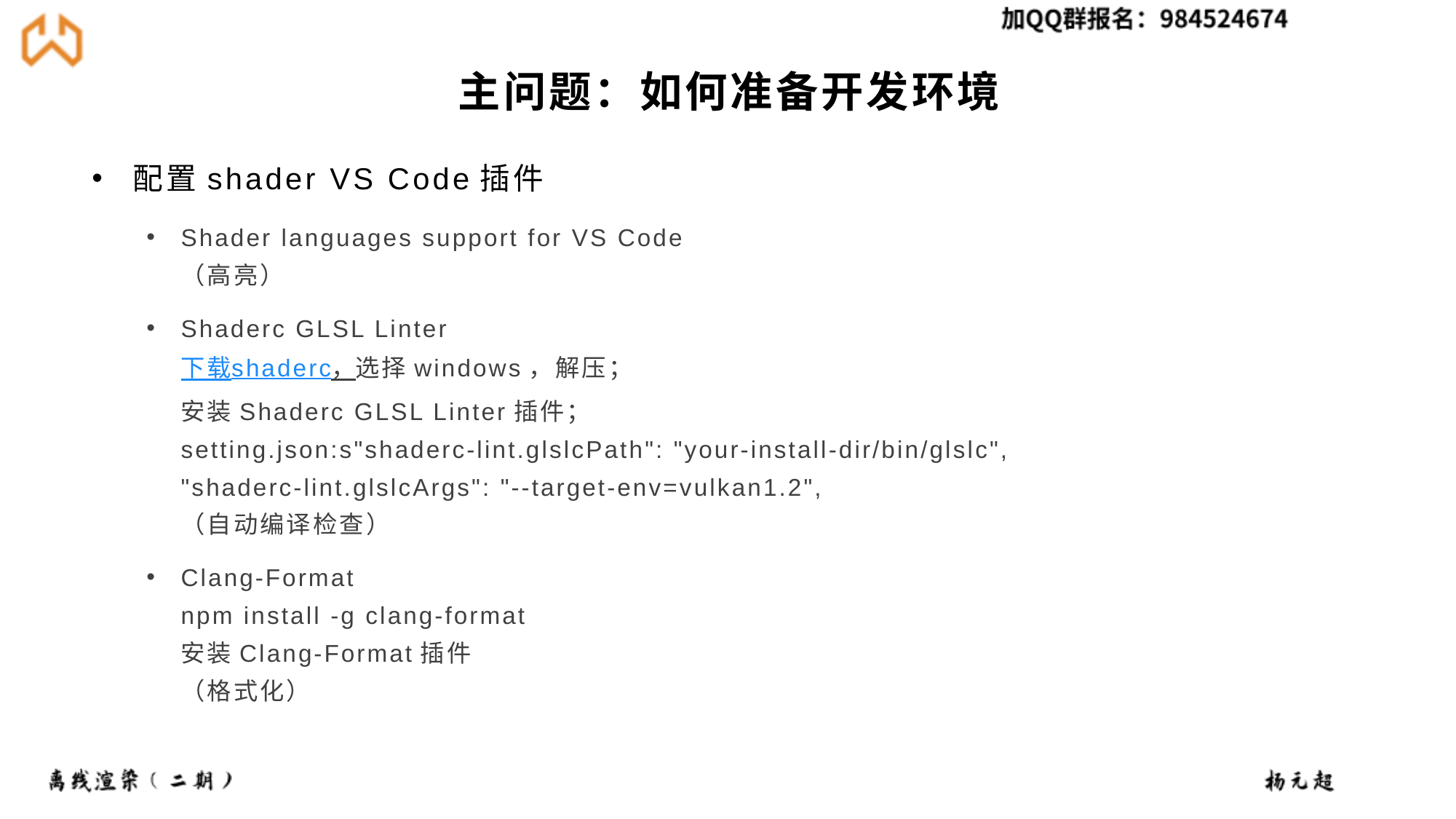

# 主问题：如何准备开发环境
配置shader VS Code插件
Shader languages support for VS Code
（高亮）
Shaderc GLSL Linter
下载shaderc，选择windows，解压；
安装Shaderc GLSL Linter插件；
setting.json:s"shaderc-lint.glslcPath": "your-install-dir/bin/glslc",
"shaderc-lint.glslcArgs": "--target-env=vulkan1.2",
（自动编译检查）
Clang-Format
npm install -g clang-format
安装Clang-Format插件
（格式化）